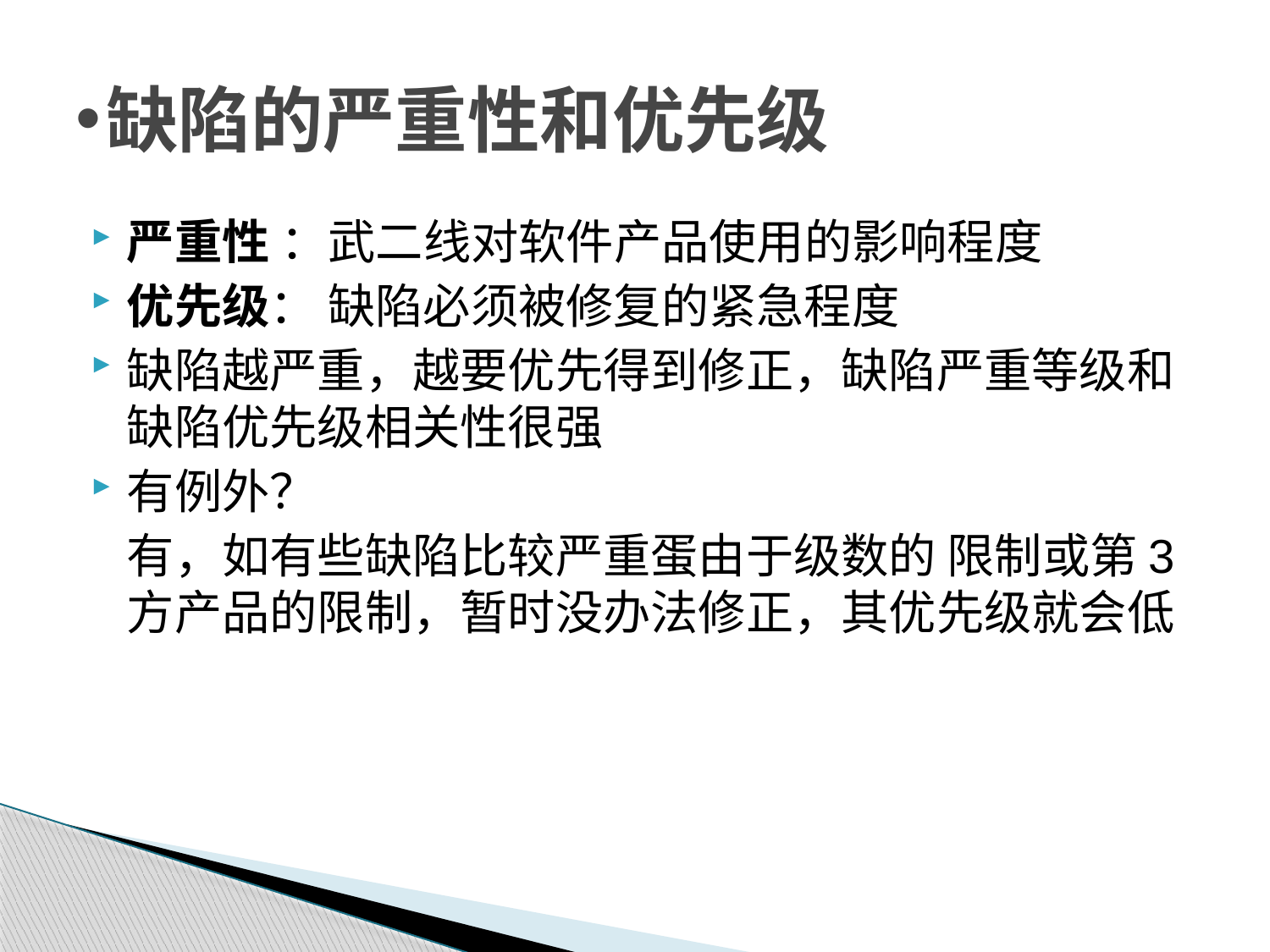

# 缺陷的严重性和优先级
严重性 ：武二线对软件产品使用的影响程度
优先级： 缺陷必须被修复的紧急程度
缺陷越严重，越要优先得到修正，缺陷严重等级和缺陷优先级相关性很强
有例外？
	有，如有些缺陷比较严重蛋由于级数的 限制或第3方产品的限制，暂时没办法修正，其优先级就会低